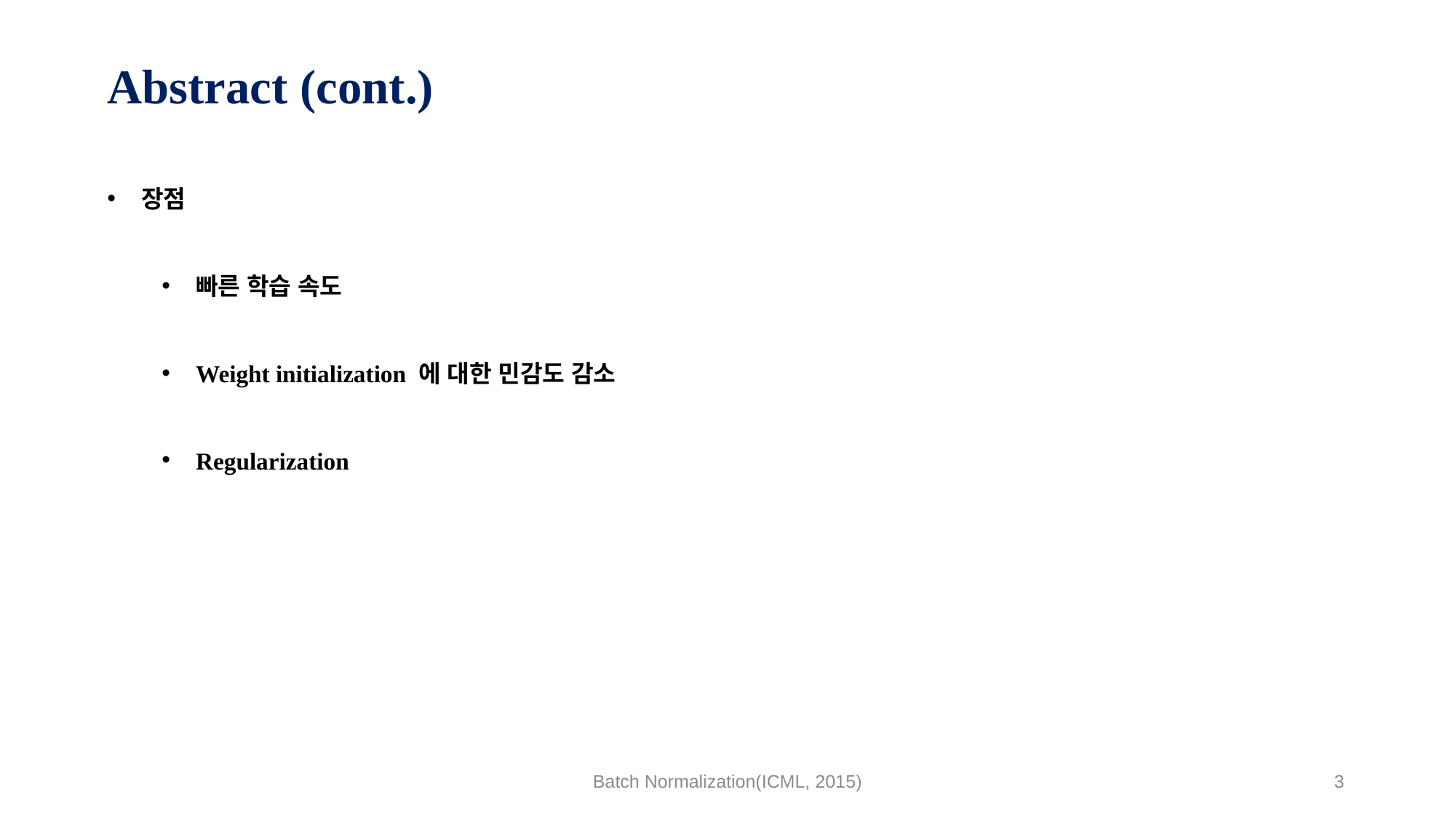

# Abstract (cont.)
장점

빠른 학습 속도

Weight initialization 에 대한 민감도 감소

Regularization

Batch Normalization(ICML, 2015)
3